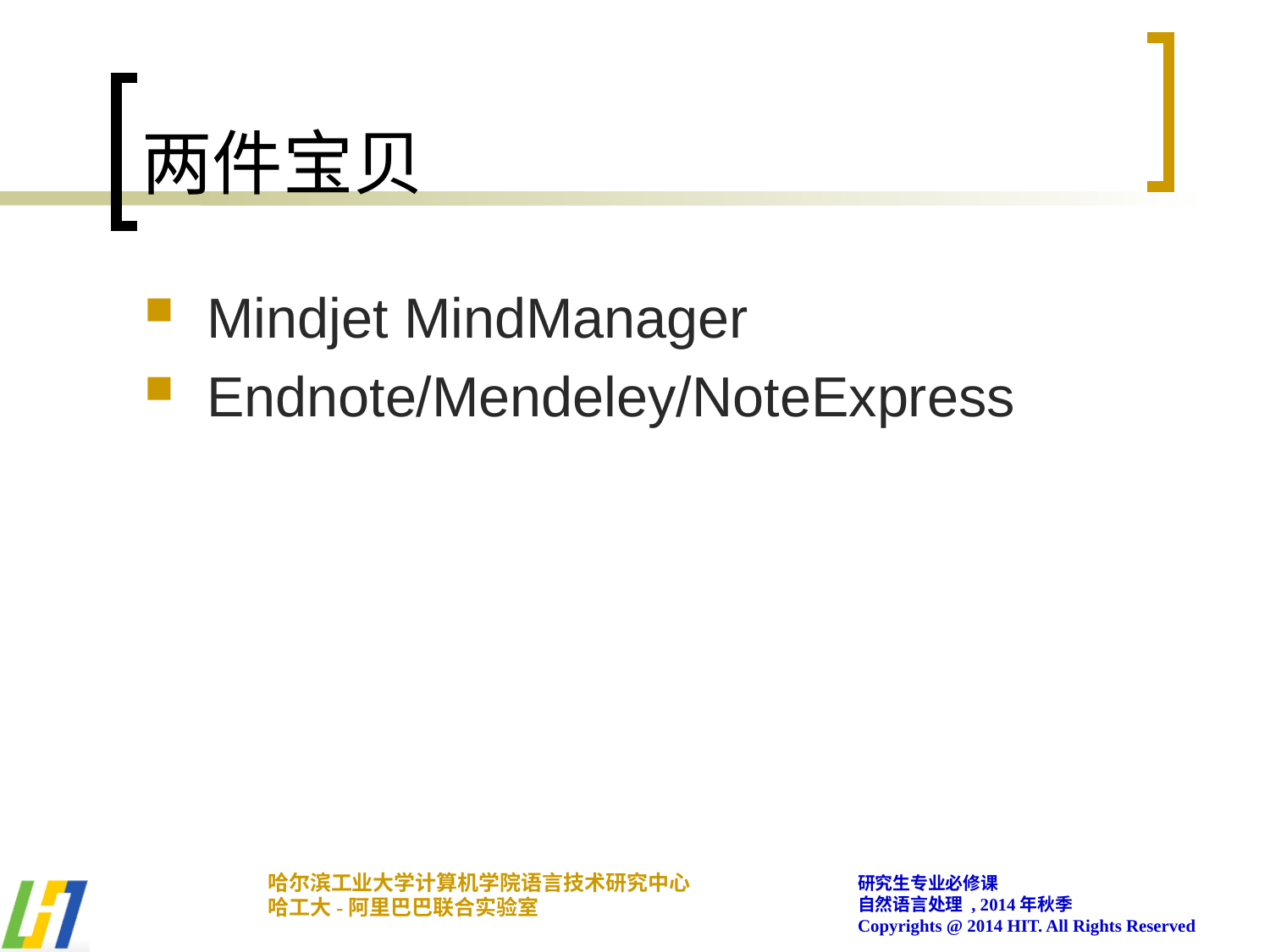

# 两件宝贝
Mindjet MindManager
Endnote/Mendeley/NoteExpress
哈尔滨工业大学计算机学院语言技术研究中心
哈工大-阿里巴巴联合实验室
研究生专业必修课
自然语言处理 , 2014年秋季
Copyrights @ 2014 HIT. All Rights Reserved